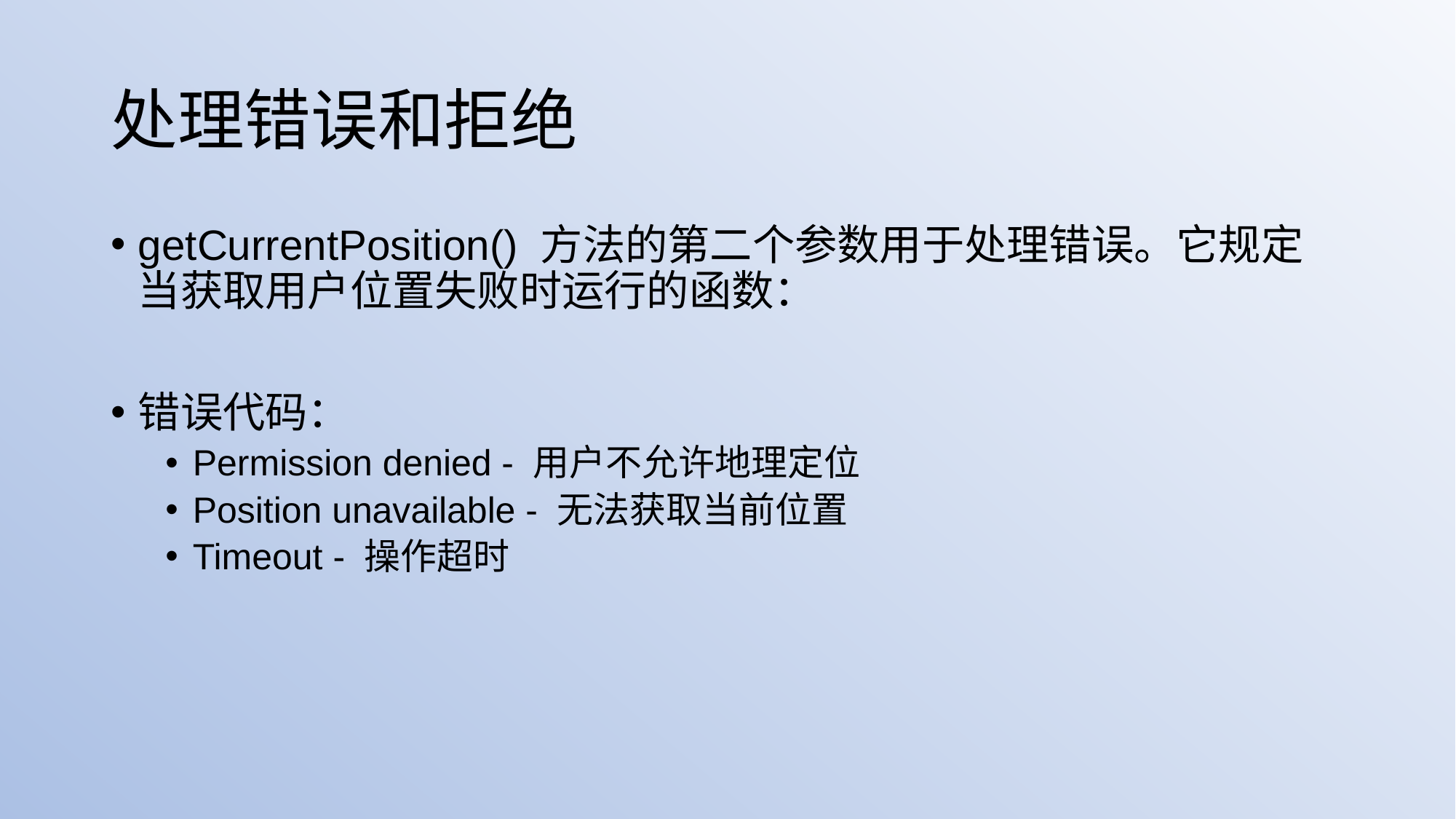

# 处理错误和拒绝
getCurrentPosition() 方法的第二个参数用于处理错误。它规定当获取用户位置失败时运行的函数：

错误代码：
Permission denied - 用户不允许地理定位
Position unavailable - 无法获取当前位置
Timeout - 操作超时